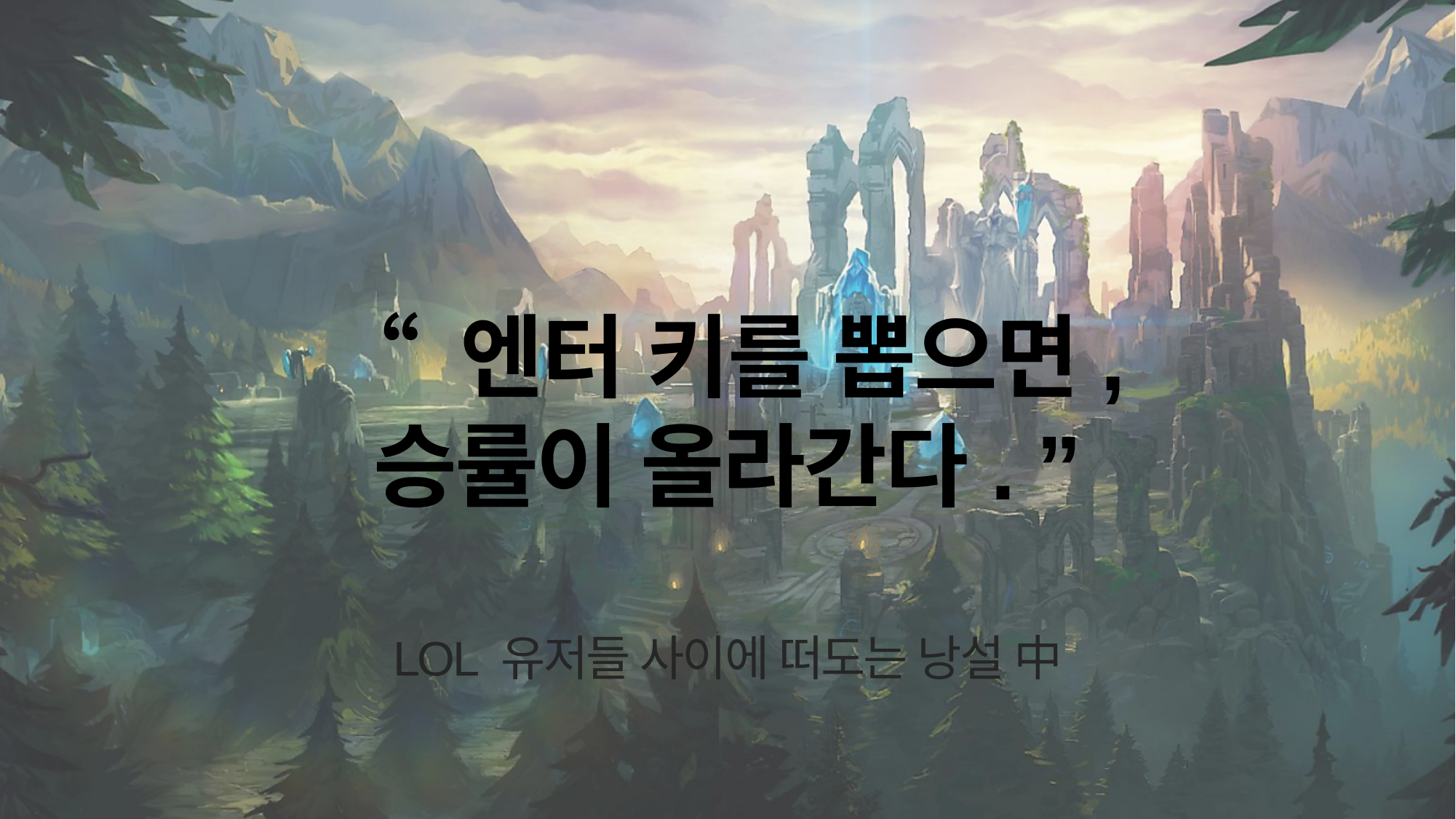

“ 엔터 키를 뽑으면,
승률이 올라간다. ”

LOL 유저들 사이에 떠도는 낭설 中